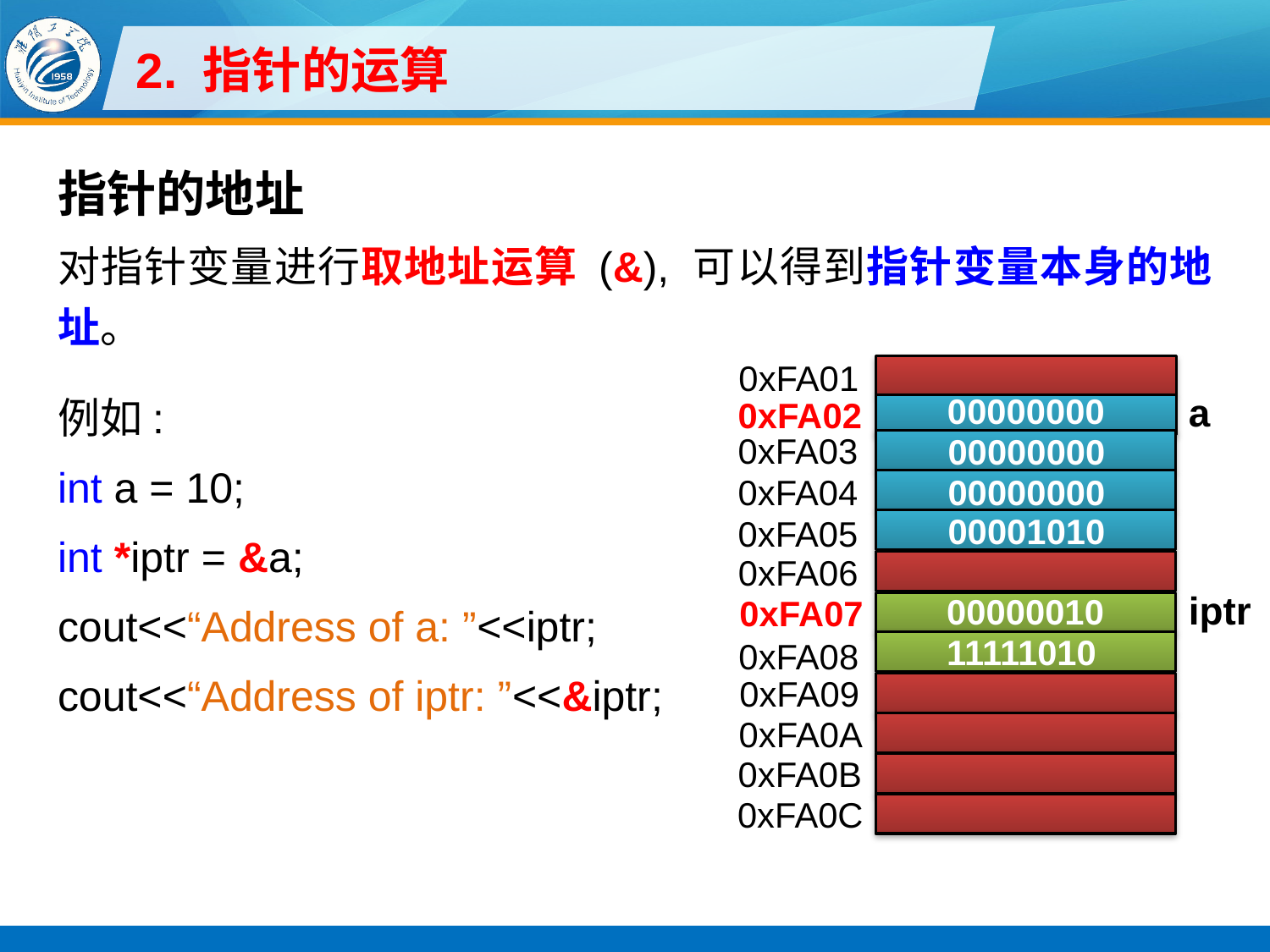

# 2. 指针的运算
指针的地址
对指针变量进行取地址运算 (&), 可以得到指针变量本身的地址。
例如:
int a = 10;
int *iptr = &a;
cout<<“Address of a: ”<<iptr;
cout<<“Address of iptr: ”<<&iptr;
0xFA01

a
00000000
0xFA02

0xFA03
00000000

0xFA04
00000000

00001010
0xFA05

0xFA06

iptr
00000010
0xFA07

11111010
0xFA08

0xFA09

0xFA0A

0xFA0B

0xFA0C